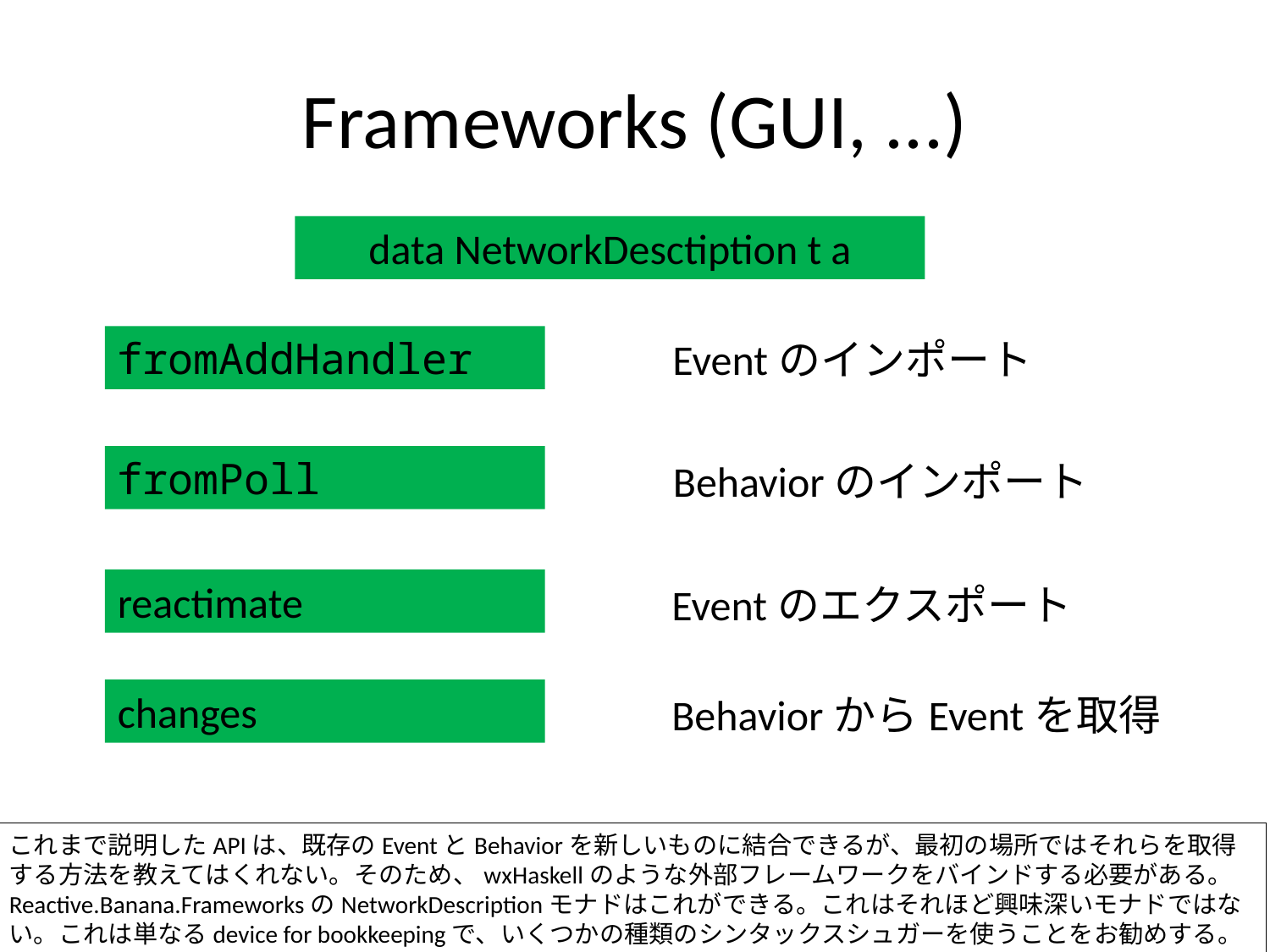

# Frameworks (GUI, ...)
data NetworkDesctiption t a
fromAddHandler
Eventのインポート
fromPoll
Behaviorのインポート
reactimate
Eventのエクスポート
changes
BehaviorからEventを取得
これまで説明したAPIは、既存のEventとBehaviorを新しいものに結合できるが、最初の場所ではそれらを取得する方法を教えてはくれない。そのため、wxHaskellのような外部フレームワークをバインドする必要がある。
Reactive.Banana.FrameworksのNetworkDescriptionモナドはこれができる。これはそれほど興味深いモナドではない。これは単なるdevice for bookkeepingで、いくつかの種類のシンタックスシュガーを使うことをお勧めする。